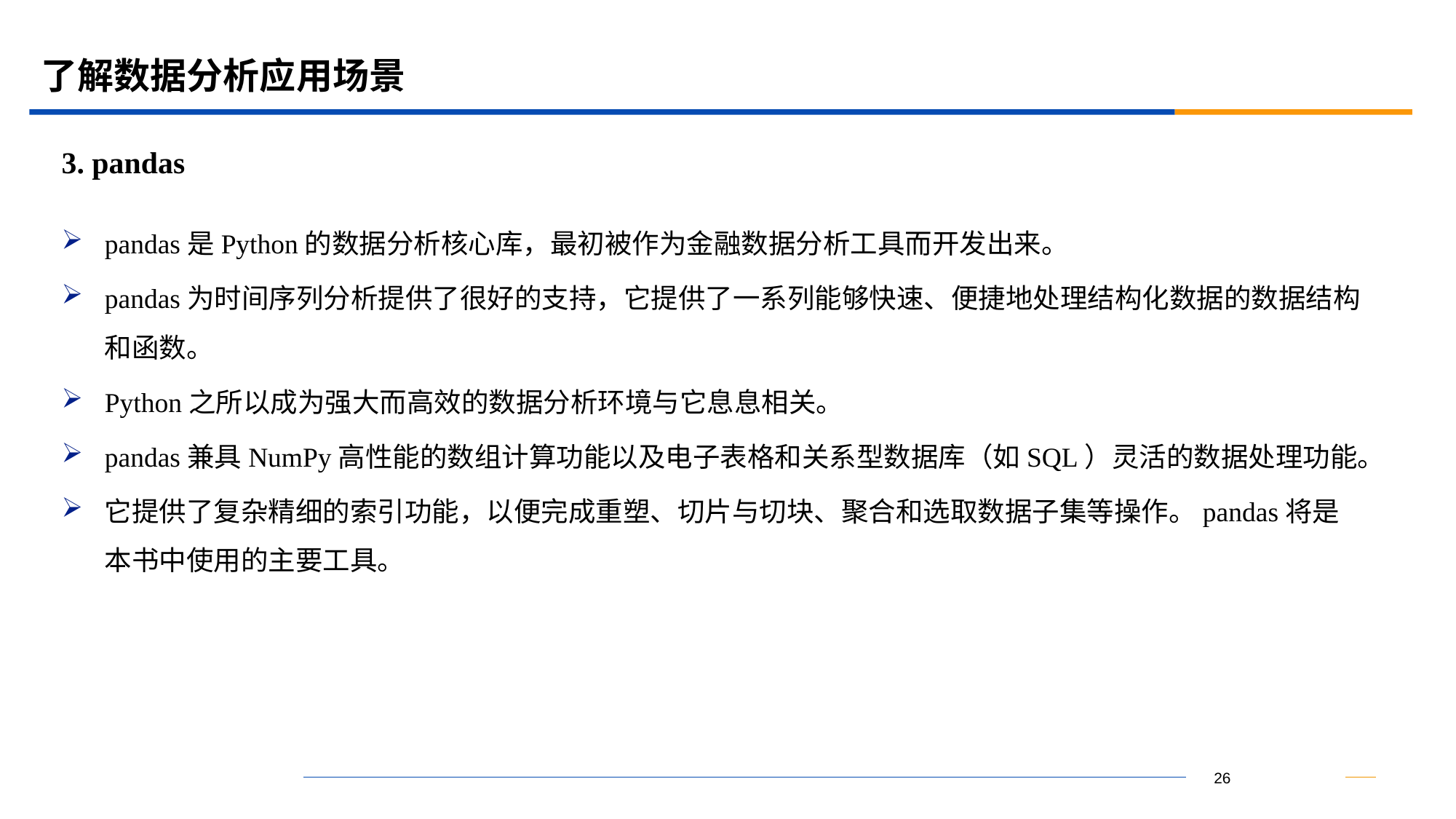

# 了解数据分析应用场景
3. pandas
pandas是Python的数据分析核心库，最初被作为金融数据分析工具而开发出来。
pandas为时间序列分析提供了很好的支持，它提供了一系列能够快速、便捷地处理结构化数据的数据结构和函数。
Python之所以成为强大而高效的数据分析环境与它息息相关。
pandas兼具NumPy高性能的数组计算功能以及电子表格和关系型数据库（如SQL）灵活的数据处理功能。
它提供了复杂精细的索引功能，以便完成重塑、切片与切块、聚合和选取数据子集等操作。pandas将是本书中使用的主要工具。